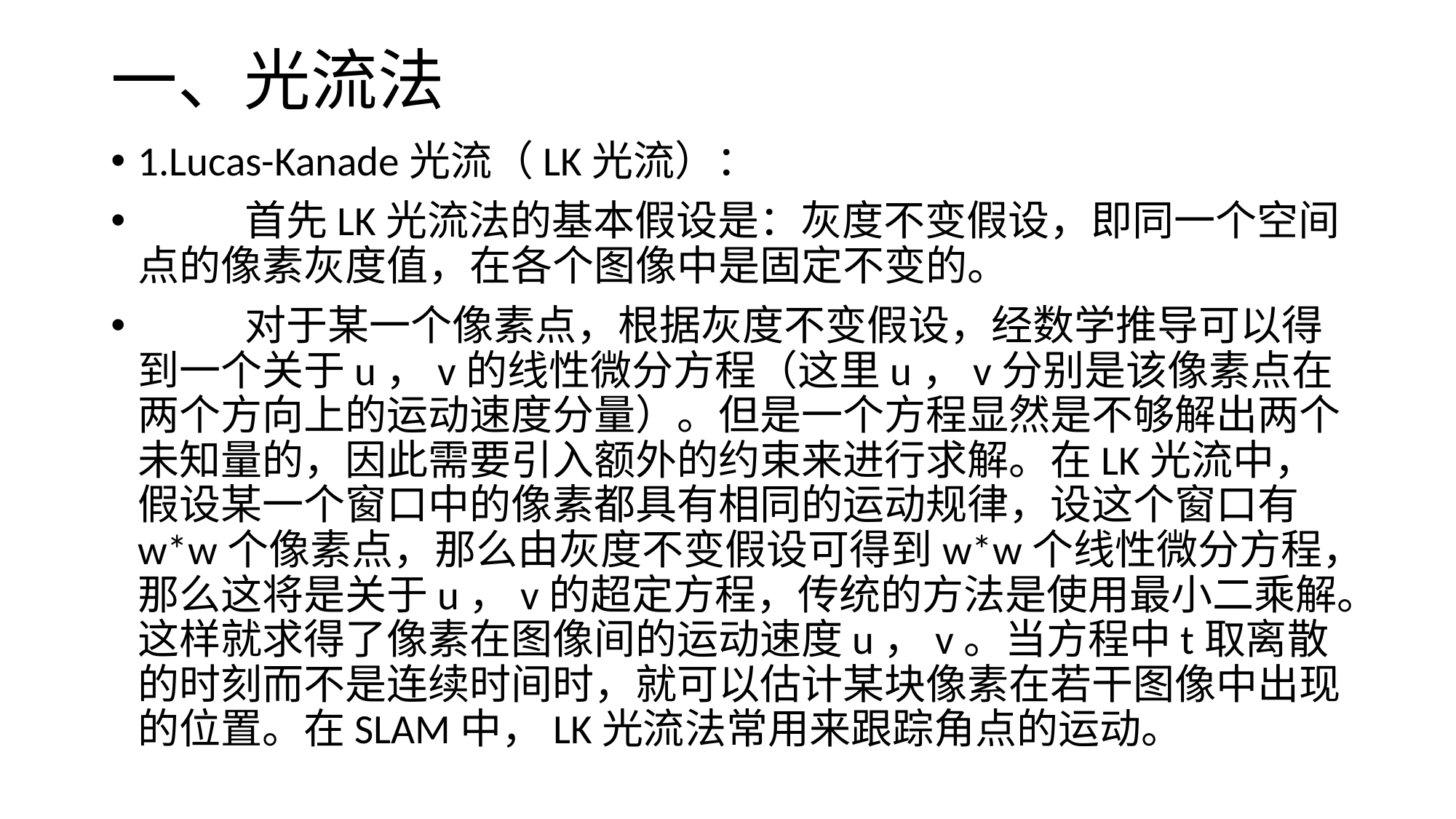

# 一、光流法
1.Lucas-Kanade光流（LK光流）：
	首先LK光流法的基本假设是：灰度不变假设，即同一个空间点的像素灰度值，在各个图像中是固定不变的。
	对于某一个像素点，根据灰度不变假设，经数学推导可以得到一个关于u，v的线性微分方程（这里u，v分别是该像素点在两个方向上的运动速度分量）。但是一个方程显然是不够解出两个未知量的，因此需要引入额外的约束来进行求解。在LK光流中，假设某一个窗口中的像素都具有相同的运动规律，设这个窗口有w*w个像素点，那么由灰度不变假设可得到w*w个线性微分方程，那么这将是关于u，v的超定方程，传统的方法是使用最小二乘解。这样就求得了像素在图像间的运动速度u，v。当方程中t取离散的时刻而不是连续时间时，就可以估计某块像素在若干图像中出现的位置。在SLAM中，LK光流法常用来跟踪角点的运动。